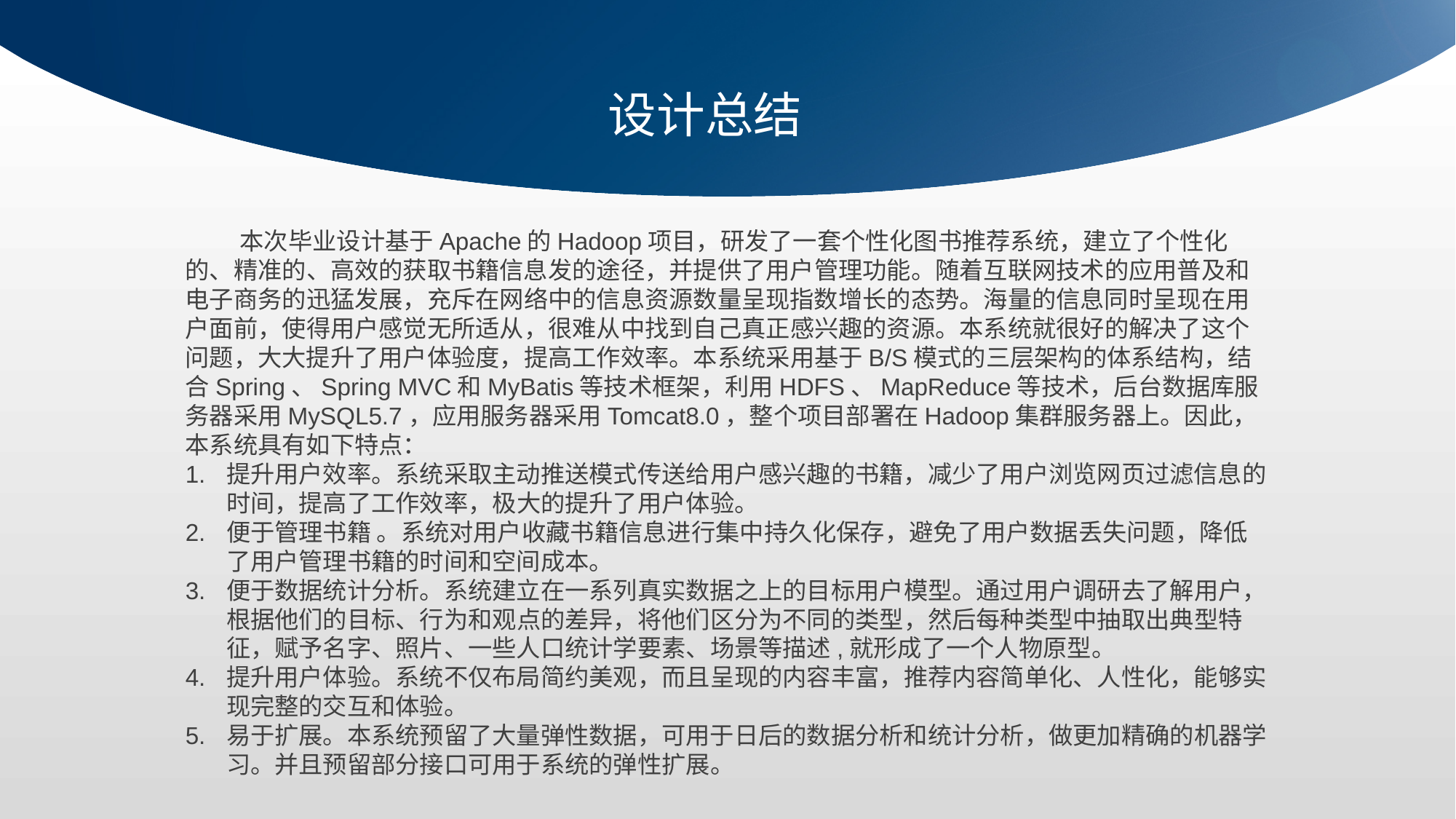

设计总结
本次毕业设计基于Apache的Hadoop项目，研发了一套个性化图书推荐系统，建立了个性化的、精准的、高效的获取书籍信息发的途径，并提供了用户管理功能。随着互联网技术的应用普及和电子商务的迅猛发展，充斥在网络中的信息资源数量呈现指数增长的态势。海量的信息同时呈现在用户面前，使得用户感觉无所适从，很难从中找到自己真正感兴趣的资源。本系统就很好的解决了这个问题，大大提升了用户体验度，提高工作效率。本系统采用基于B/S模式的三层架构的体系结构，结合Spring、Spring MVC和MyBatis等技术框架，利用HDFS、MapReduce等技术，后台数据库服务器采用MySQL5.7，应用服务器采用Tomcat8.0，整个项目部署在Hadoop集群服务器上。因此，本系统具有如下特点：
提升用户效率。系统采取主动推送模式传送给用户感兴趣的书籍，减少了用户浏览网页过滤信息的时间，提高了工作效率，极大的提升了用户体验。
便于管理书籍 。系统对用户收藏书籍信息进行集中持久化保存，避免了用户数据丢失问题，降低了用户管理书籍的时间和空间成本。
便于数据统计分析。系统建立在一系列真实数据之上的目标用户模型。通过用户调研去了解用户，根据他们的目标、行为和观点的差异，将他们区分为不同的类型，然后每种类型中抽取出典型特征，赋予名字、照片、一些人口统计学要素、场景等描述,就形成了一个人物原型。
提升用户体验。系统不仅布局简约美观，而且呈现的内容丰富，推荐内容简单化、人性化，能够实现完整的交互和体验。
易于扩展。本系统预留了大量弹性数据，可用于日后的数据分析和统计分析，做更加精确的机器学习。并且预留部分接口可用于系统的弹性扩展。